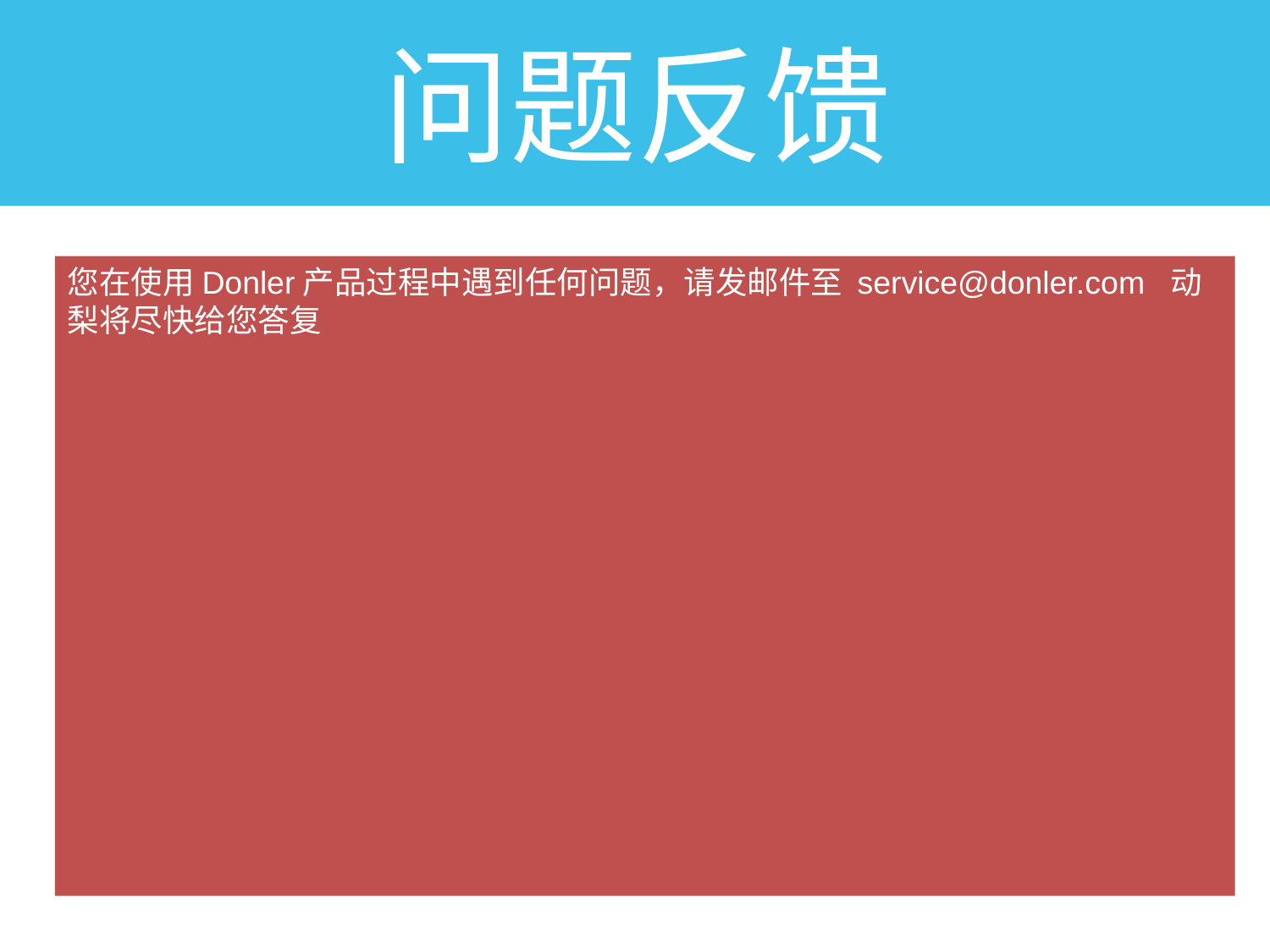

问题反馈
您在使用Donler产品过程中遇到任何问题，请发邮件至 service@donler.com  动梨将尽快给您答复